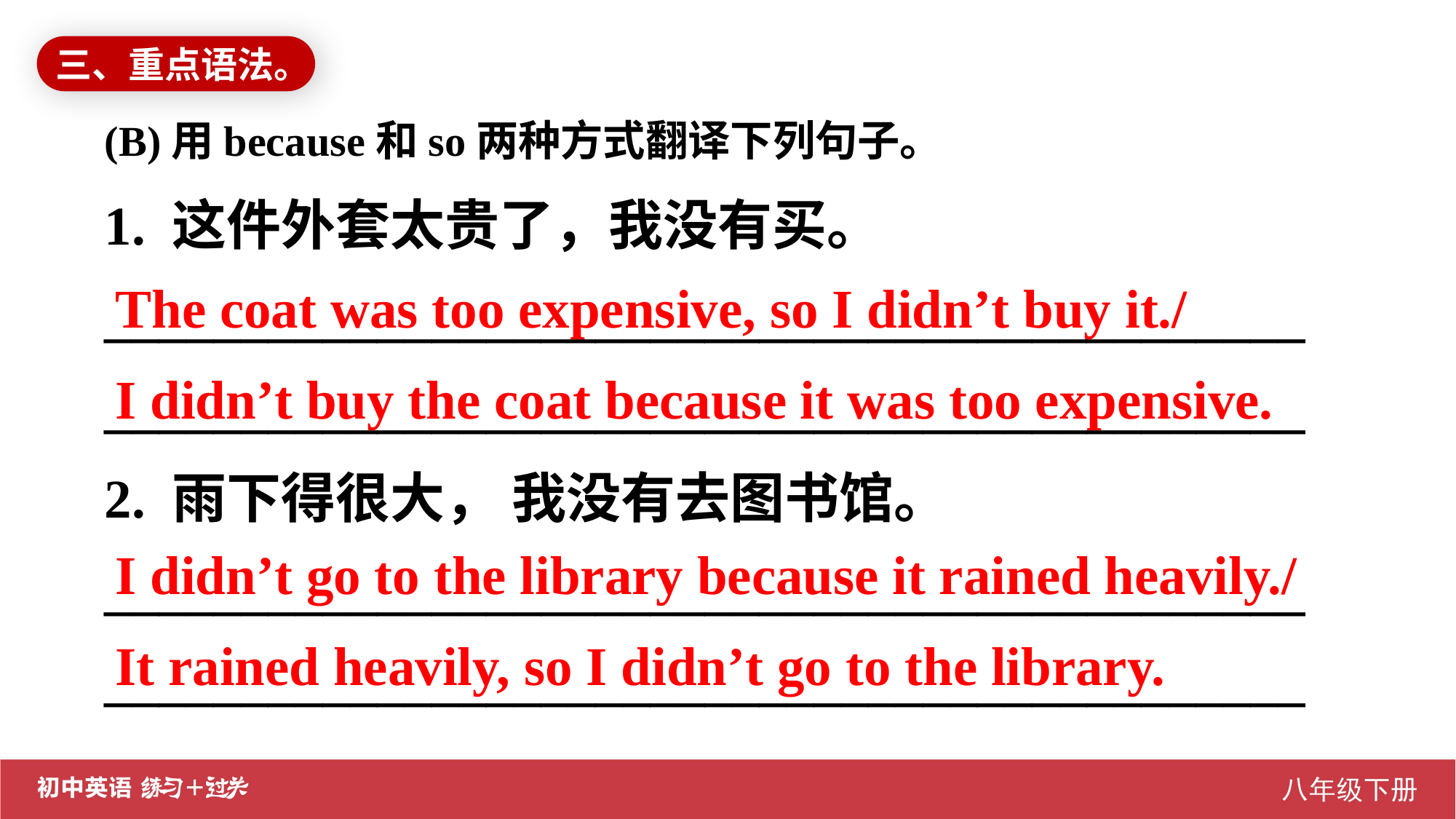

三、重点语法。
(B)用because和so两种方式翻译下列句子。
1. 这件外套太贵了，我没有买。
____________________________________________
____________________________________________
2. 雨下得很大， 我没有去图书馆。
____________________________________________
____________________________________________

The coat was too expensive, so I didn’t buy it./
I didn’t buy the coat because it was too expensive.
I didn’t go to the library because it rained heavily./
It rained heavily, so I didn’t go to the library.